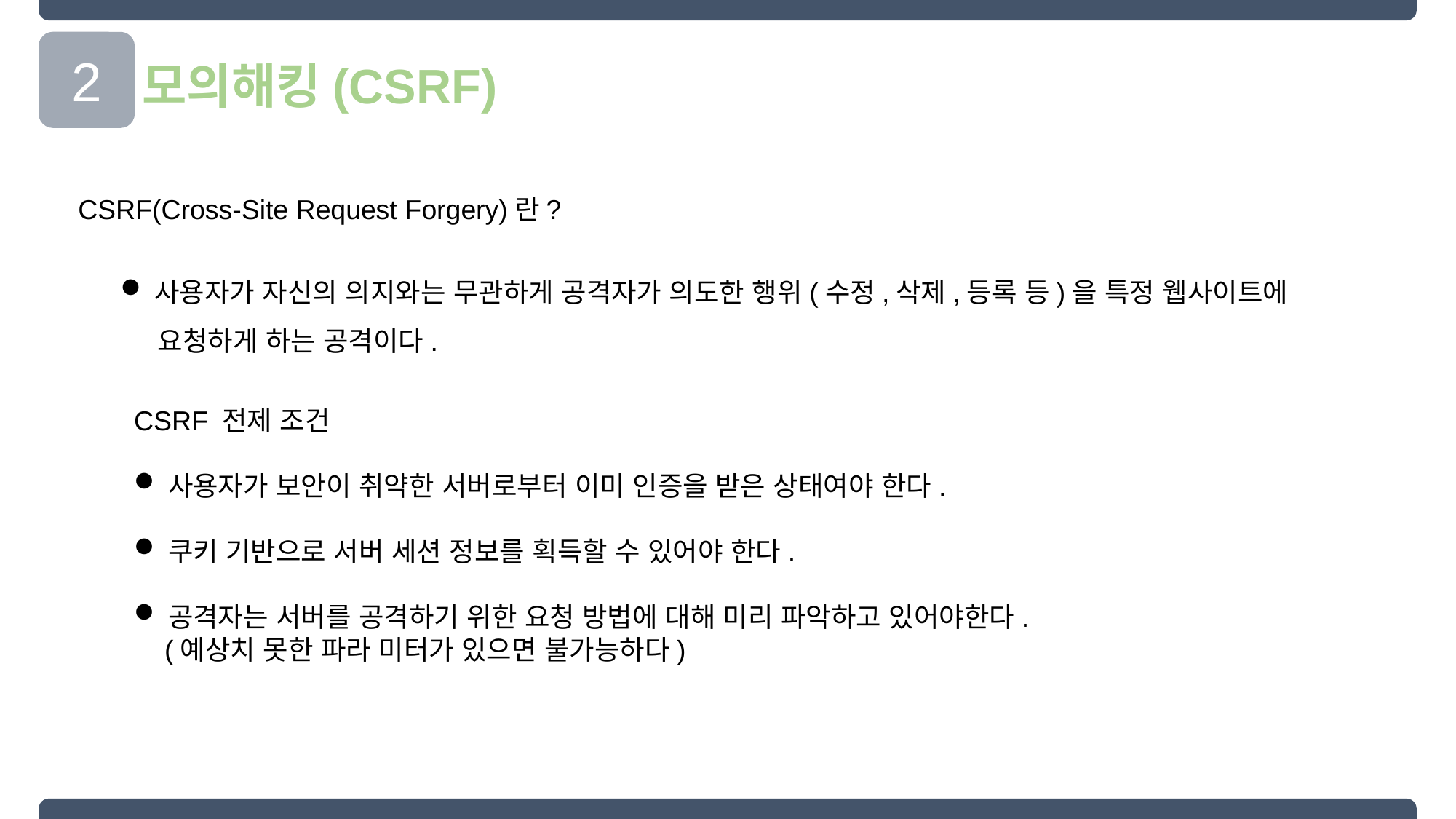

2
모의해킹(CSRF)
CSRF(Cross-Site Request Forgery)란?
사용자가 자신의 의지와는 무관하게 공격자가 의도한 행위(수정,삭제,등록 등)을 특정 웹사이트에
    요청하게 하는 공격이다.

CSRF 전제 조건

사용자가 보안이 취약한 서버로부터 이미 인증을 받은 상태여야 한다.

쿠키 기반으로 서버 세션 정보를 획득할 수 있어야 한다.

공격자는 서버를 공격하기 위한 요청 방법에 대해 미리 파악하고 있어야한다.
    (예상치 못한 파라 미터가 있으면 불가능하다)